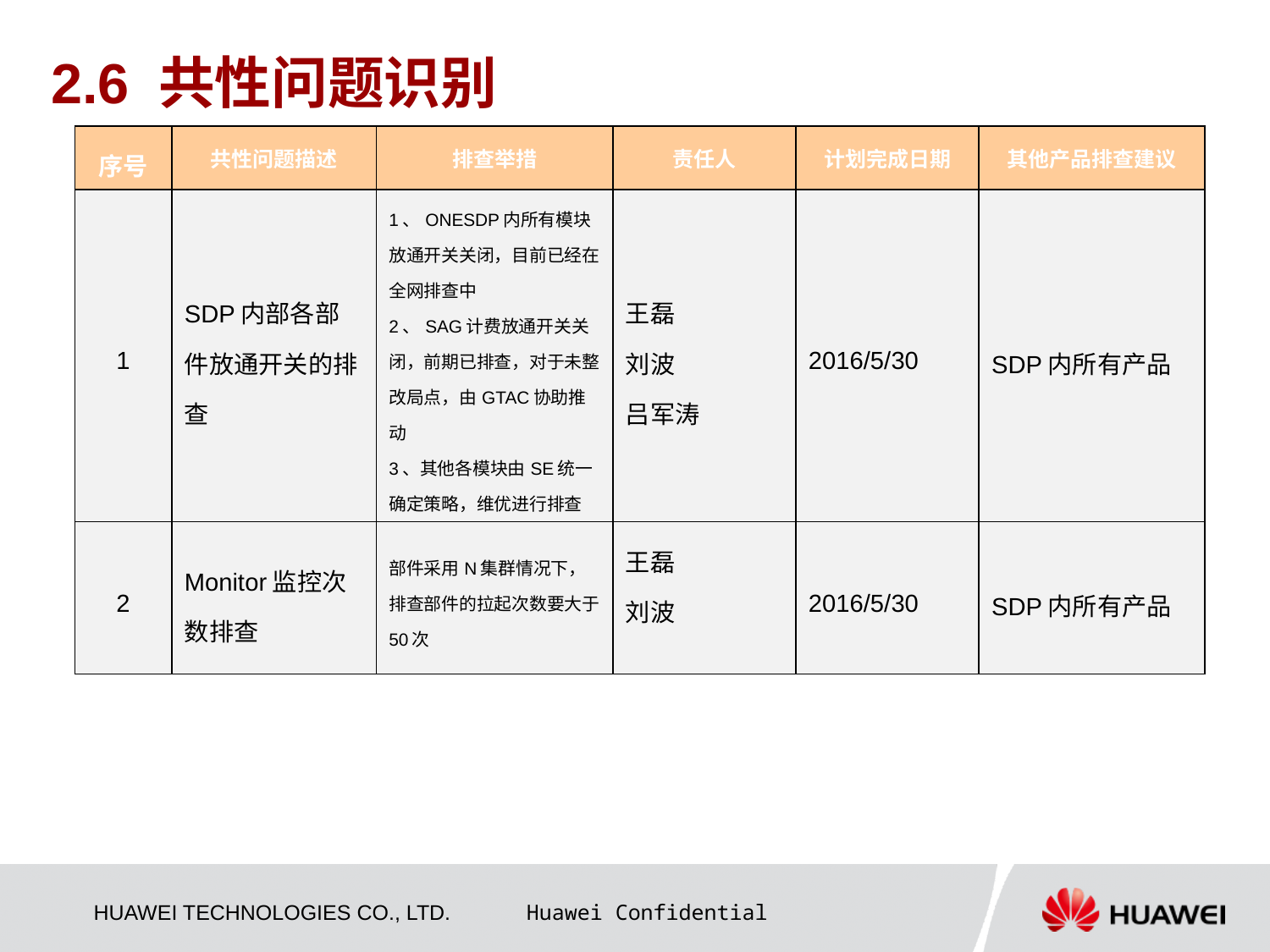

# 2.6 共性问题识别
| 序号 | 共性问题描述 | 排查举措 | 责任人 | 计划完成日期 | 其他产品排查建议 |
| --- | --- | --- | --- | --- | --- |
| 1 | SDP内部各部件放通开关的排查 | 1、ONESDP内所有模块放通开关关闭，目前已经在全网排查中 2、SAG计费放通开关关闭，前期已排查，对于未整改局点，由GTAC协助推动 3、其他各模块由SE统一确定策略，维优进行排查 | 王磊 刘波 吕军涛 | 2016/5/30 | SDP内所有产品 |
| 2 | Monitor监控次数排查 | 部件采用N集群情况下，排查部件的拉起次数要大于50次 | 王磊 刘波 | 2016/5/30 | SDP内所有产品 |